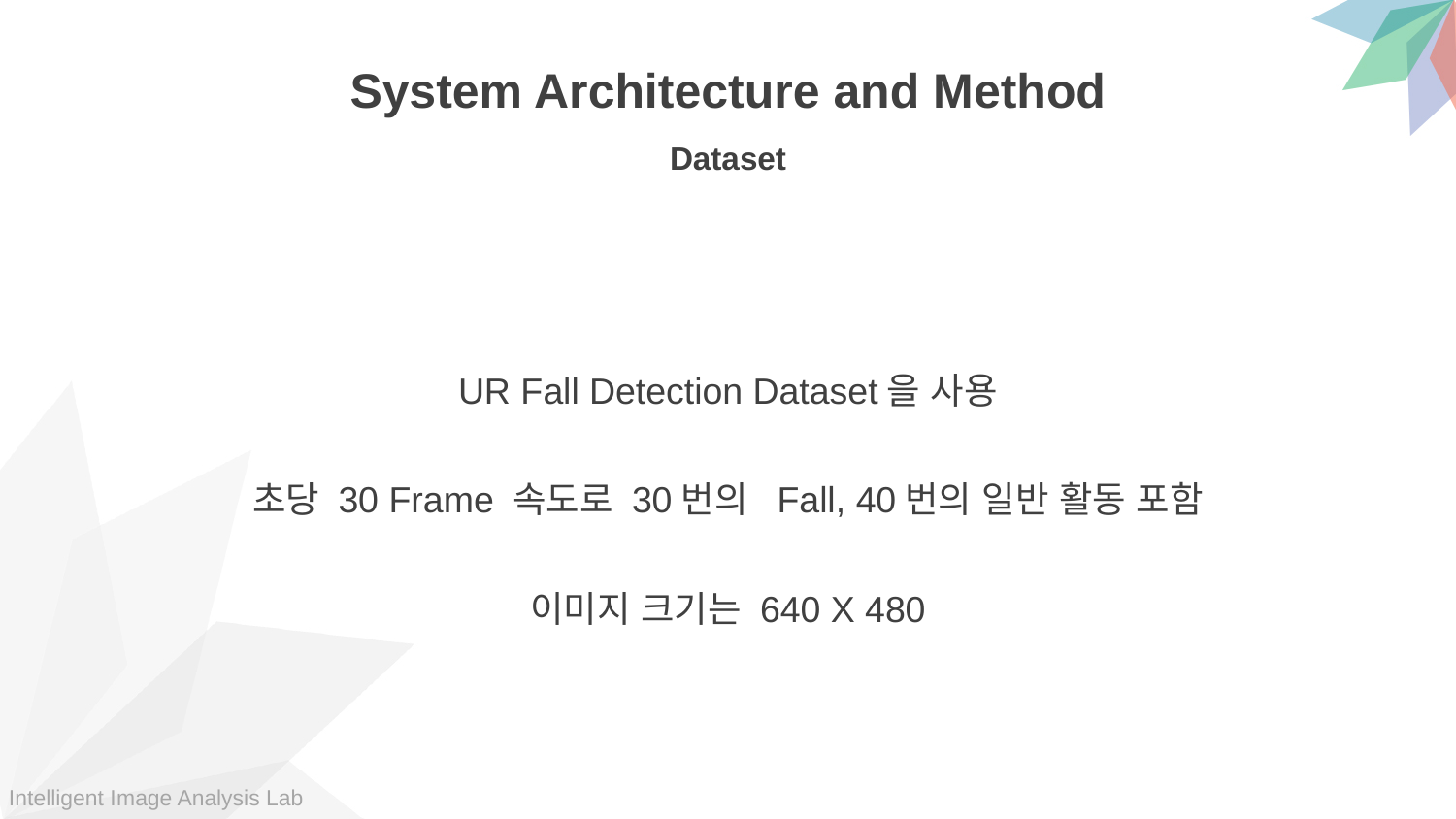

System Architecture and Method
Dataset
UR Fall Detection Dataset을 사용
초당 30 Frame 속도로 30번의  Fall, 40번의 일반 활동 포함
이미지 크기는 640 X 480